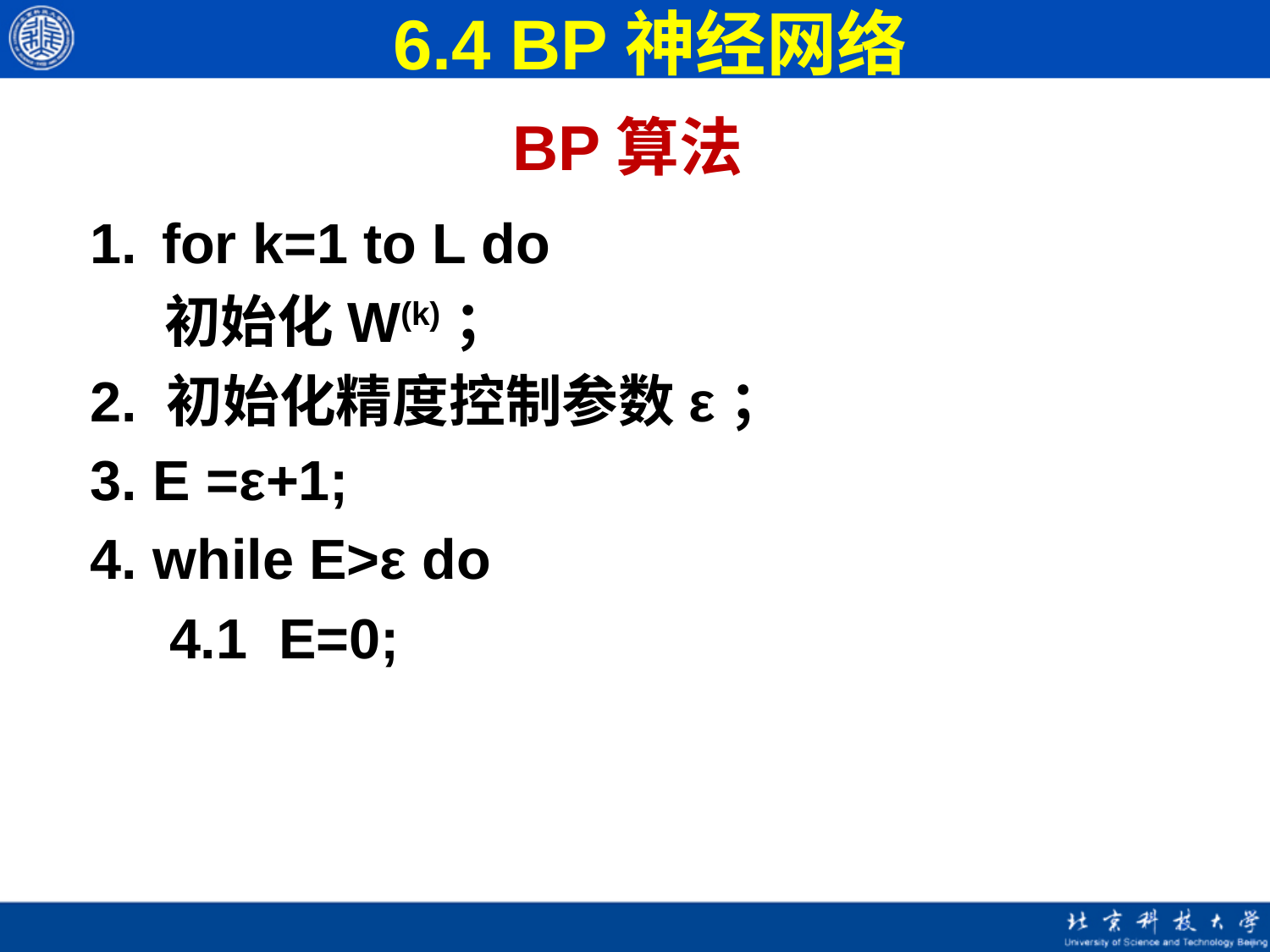

6.4 BP神经网络
# BP算法
for k=1 to L do
	 初始化W(k)；
2. 初始化精度控制参数ε；
3. E =ε+1;
4. while E>ε do
	  4.1  E=0;